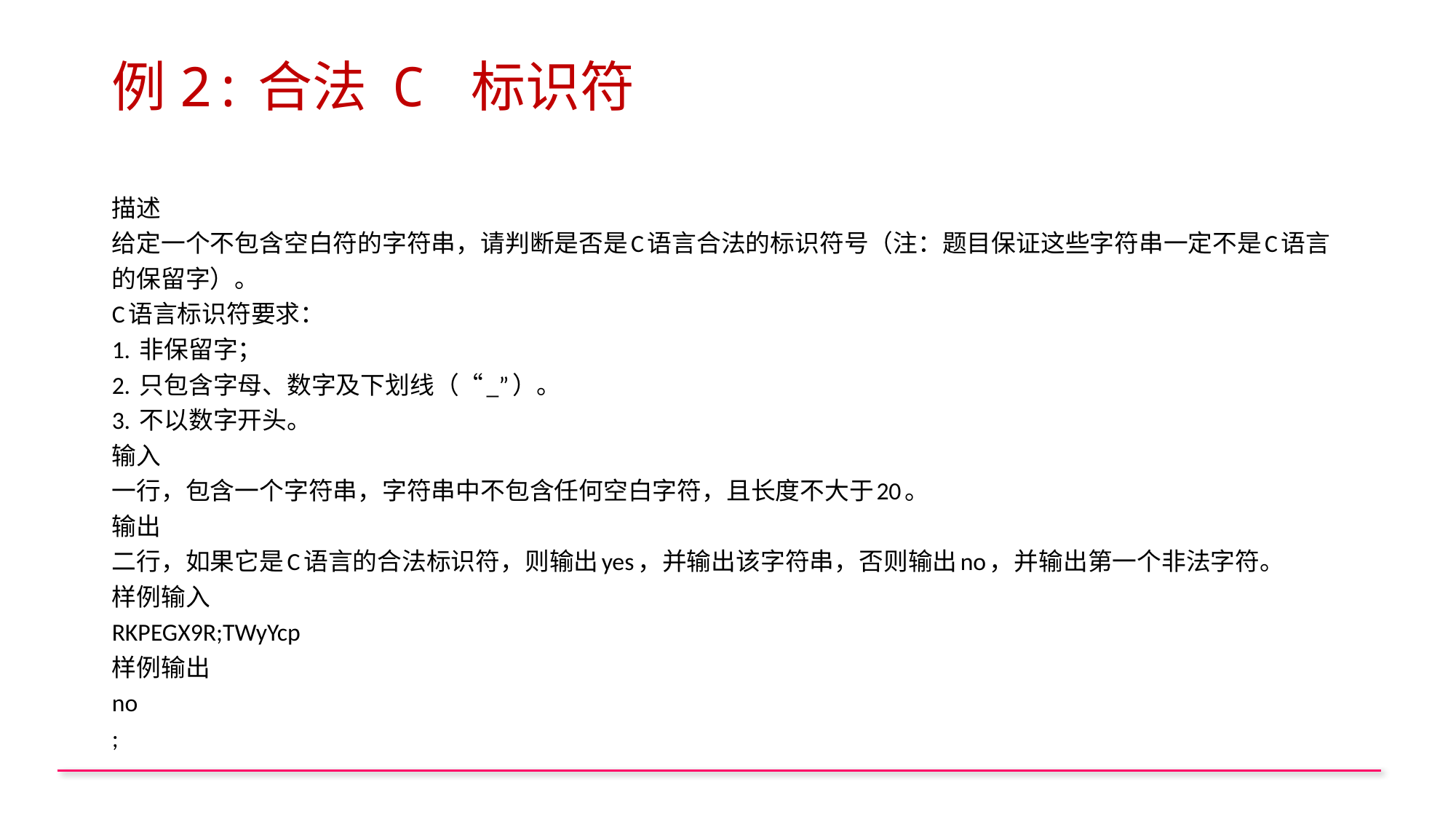

# 例2:合法 C 标识符
描述
给定一个不包含空白符的字符串，请判断是否是C语言合法的标识符号（注：题目保证这些字符串一定不是C语言的保留字）。
C语言标识符要求：
1. 非保留字；
2. 只包含字母、数字及下划线（“_”）。
3. 不以数字开头。
输入
一行，包含一个字符串，字符串中不包含任何空白字符，且长度不大于20。
输出
二行，如果它是C语言的合法标识符，则输出yes，并输出该字符串，否则输出no，并输出第一个非法字符。
样例输入
RKPEGX9R;TWyYcp
样例输出
no
;